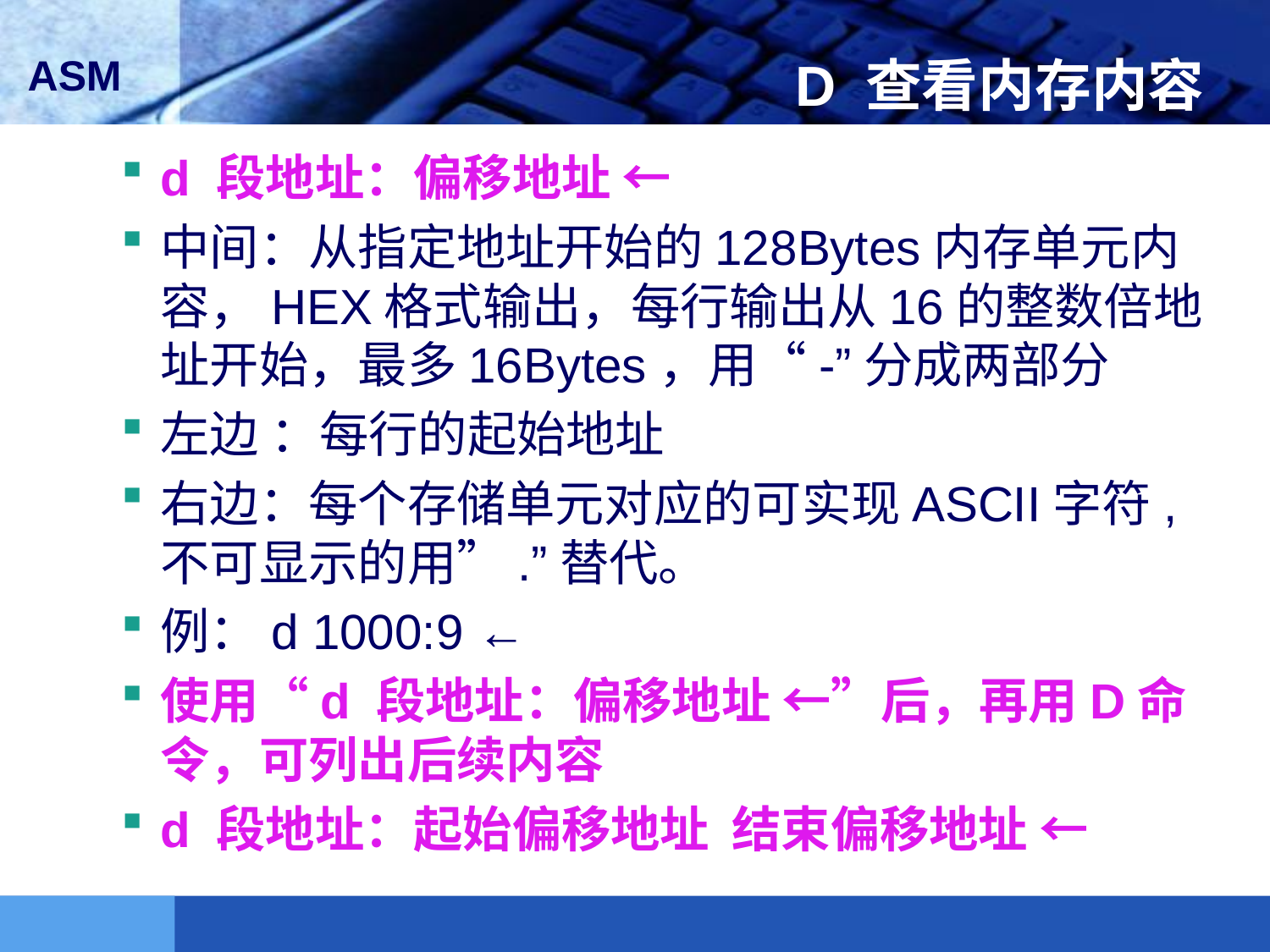

# D 查看内存内容
d 段地址：偏移地址 ←
中间：从指定地址开始的128Bytes内存单元内容，HEX格式输出，每行输出从16的整数倍地址开始，最多16Bytes，用“-”分成两部分
左边 ：每行的起始地址
右边：每个存储单元对应的可实现ASCII字符,不可显示的用”.”替代。
例：d 1000:9 ←
使用“d 段地址：偏移地址 ←”后，再用D命令，可列出后续内容
d 段地址：起始偏移地址  结束偏移地址 ←